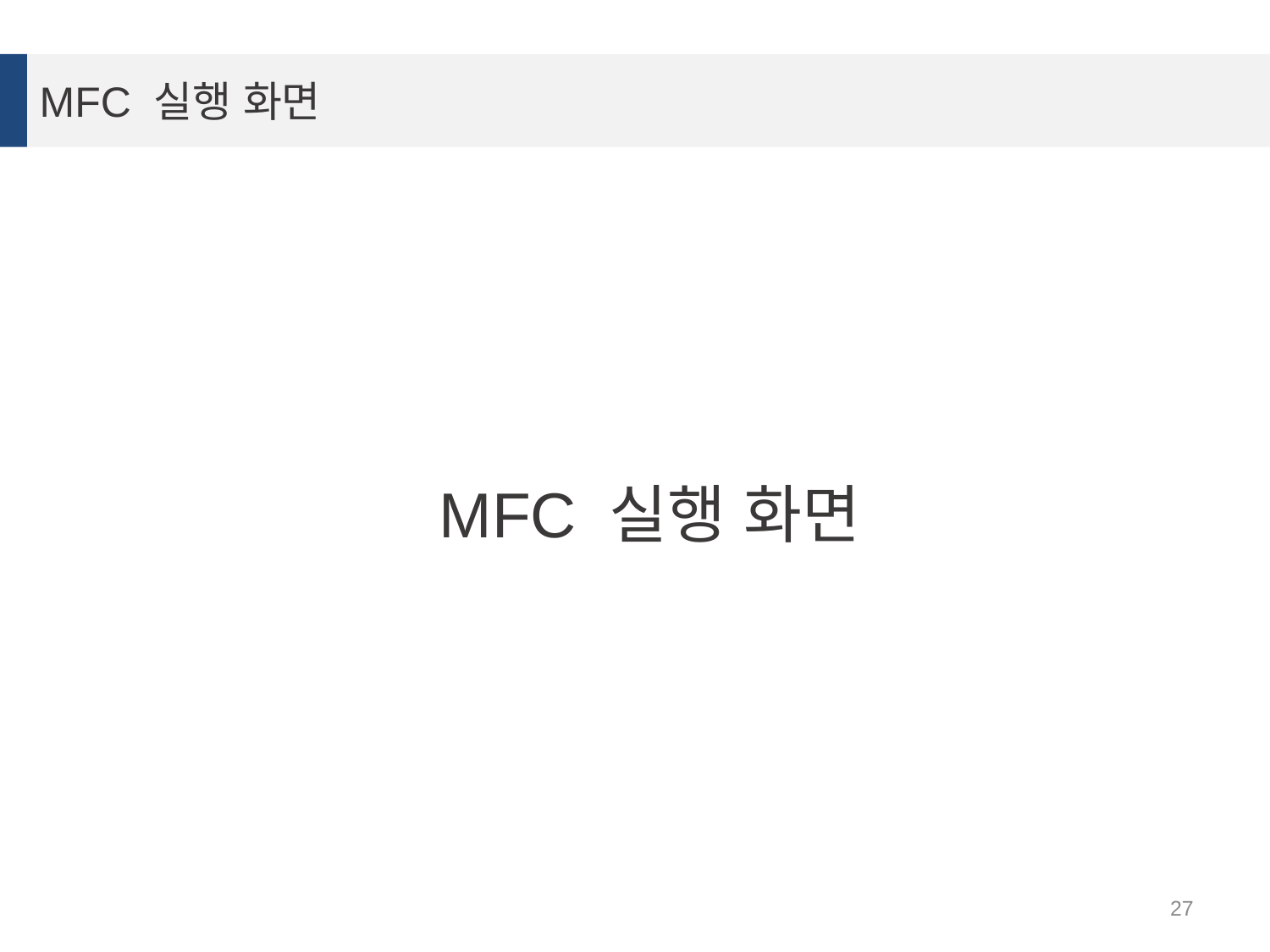

MFC 실행 화면
MFC 실행 화면
27